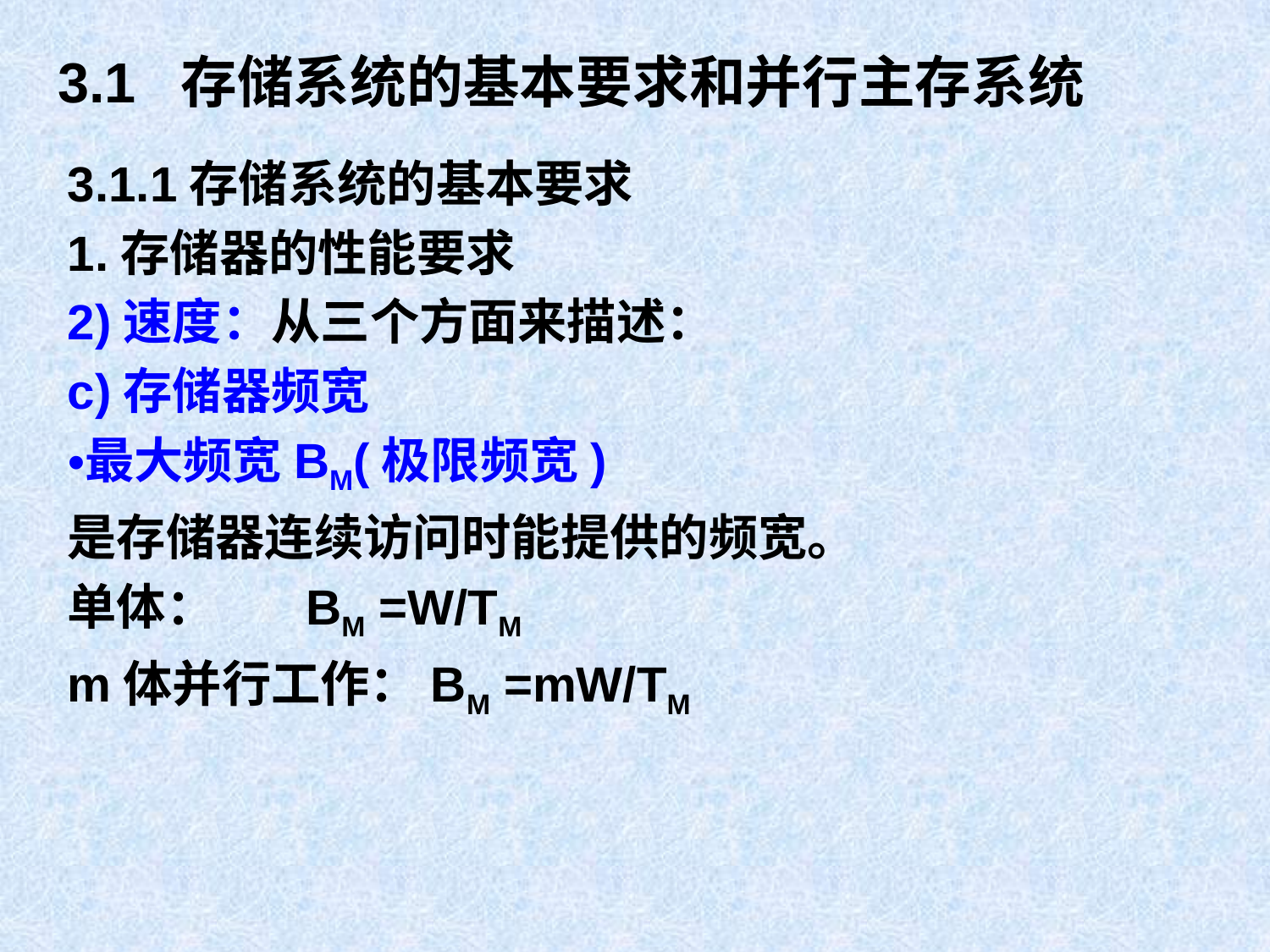

# 3.1  存储系统的基本要求和并行主存系统
3.1.1存储系统的基本要求
1.存储器的性能要求
2)速度：从三个方面来描述：
c)存储器频宽
最大频宽BM(极限频宽)
是存储器连续访问时能提供的频宽。
单体：       BM =W/TM
m体并行工作：BM =mW/TM